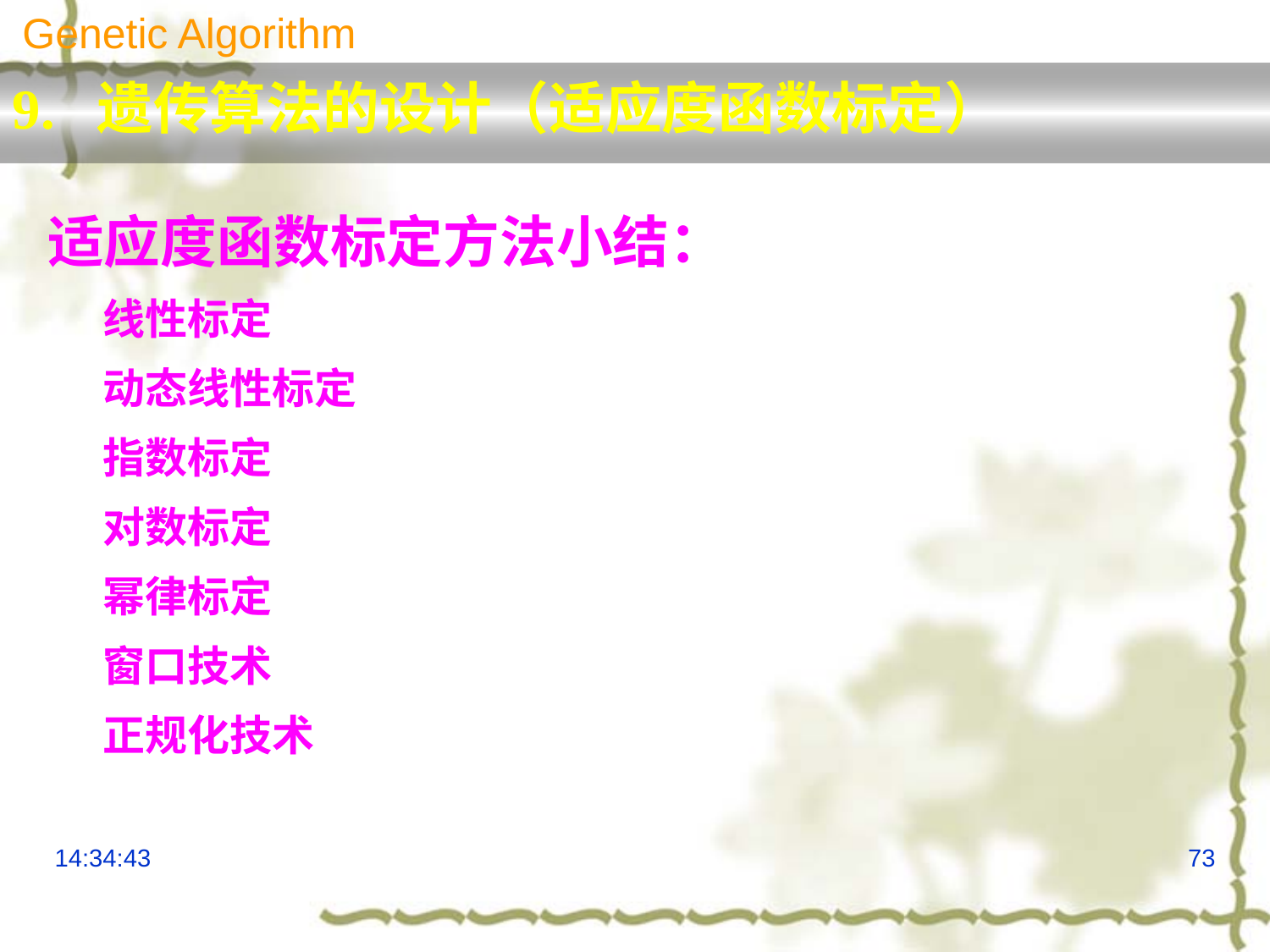

Genetic Algorithm
9.  遗传算法的设计（适应度函数标定）
适应度函数标定方法小结：
线性标定
动态线性标定
指数标定
对数标定
幂律标定
窗口技术
正规化技术

14:34:43
73